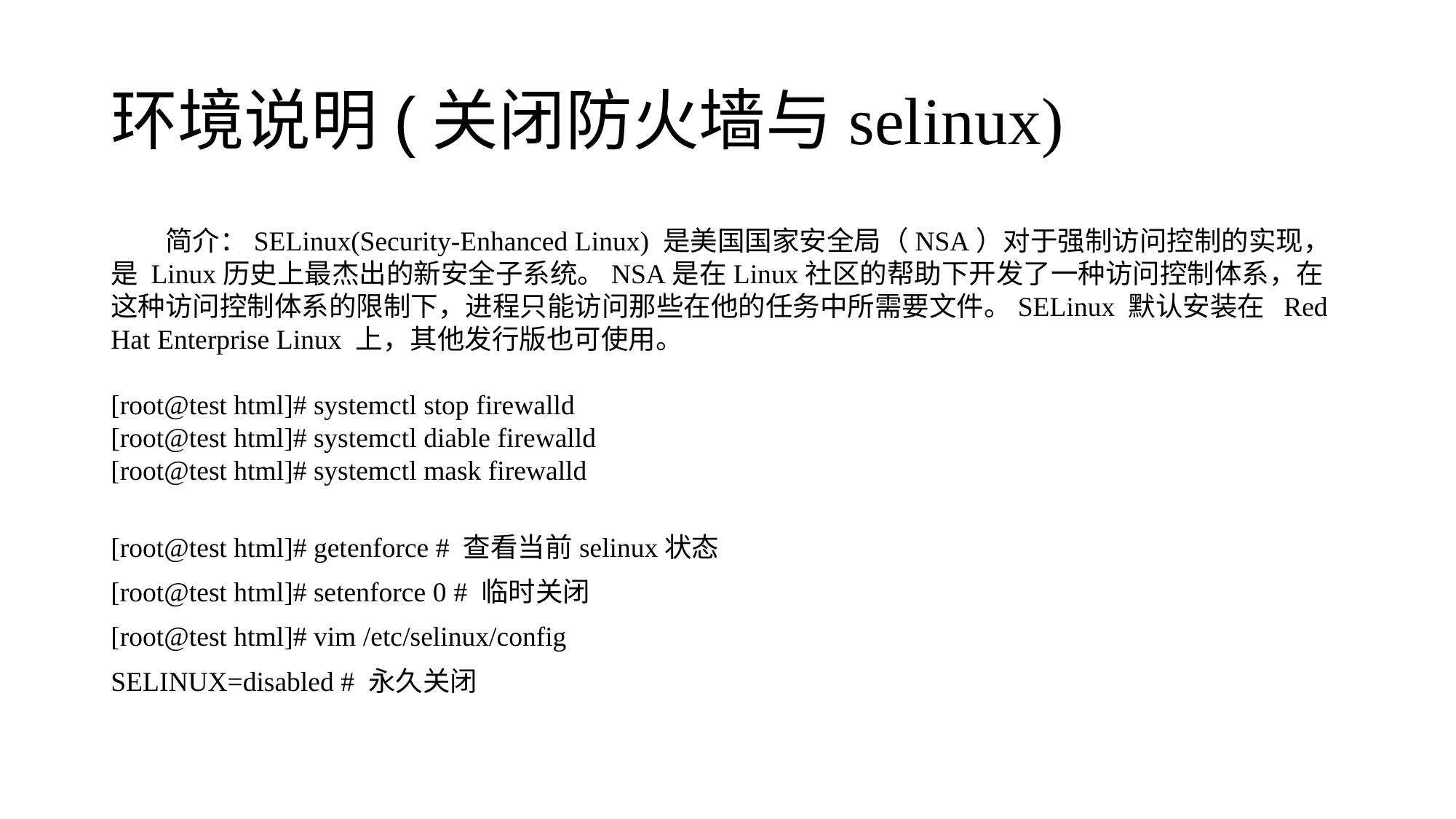

# 环境说明(关闭防火墙与selinux)
简介：SELinux(Security-Enhanced Linux) 是美国国家安全局（NSA）对于强制访问控制的实现，是 Linux历史上最杰出的新安全子系统。NSA是在Linux社区的帮助下开发了一种访问控制体系，在这种访问控制体系的限制下，进程只能访问那些在他的任务中所需要文件。SELinux 默认安装在  Red Hat Enterprise Linux 上，其他发行版也可使用。

[root@test html]# systemctl stop firewalld
[root@test html]# systemctl diable firewalld
[root@test html]# systemctl mask firewalld

[root@test html]# getenforce # 查看当前selinux状态
[root@test html]# setenforce 0 # 临时关闭
[root@test html]# vim /etc/selinux/config
SELINUX=disabled # 永久关闭